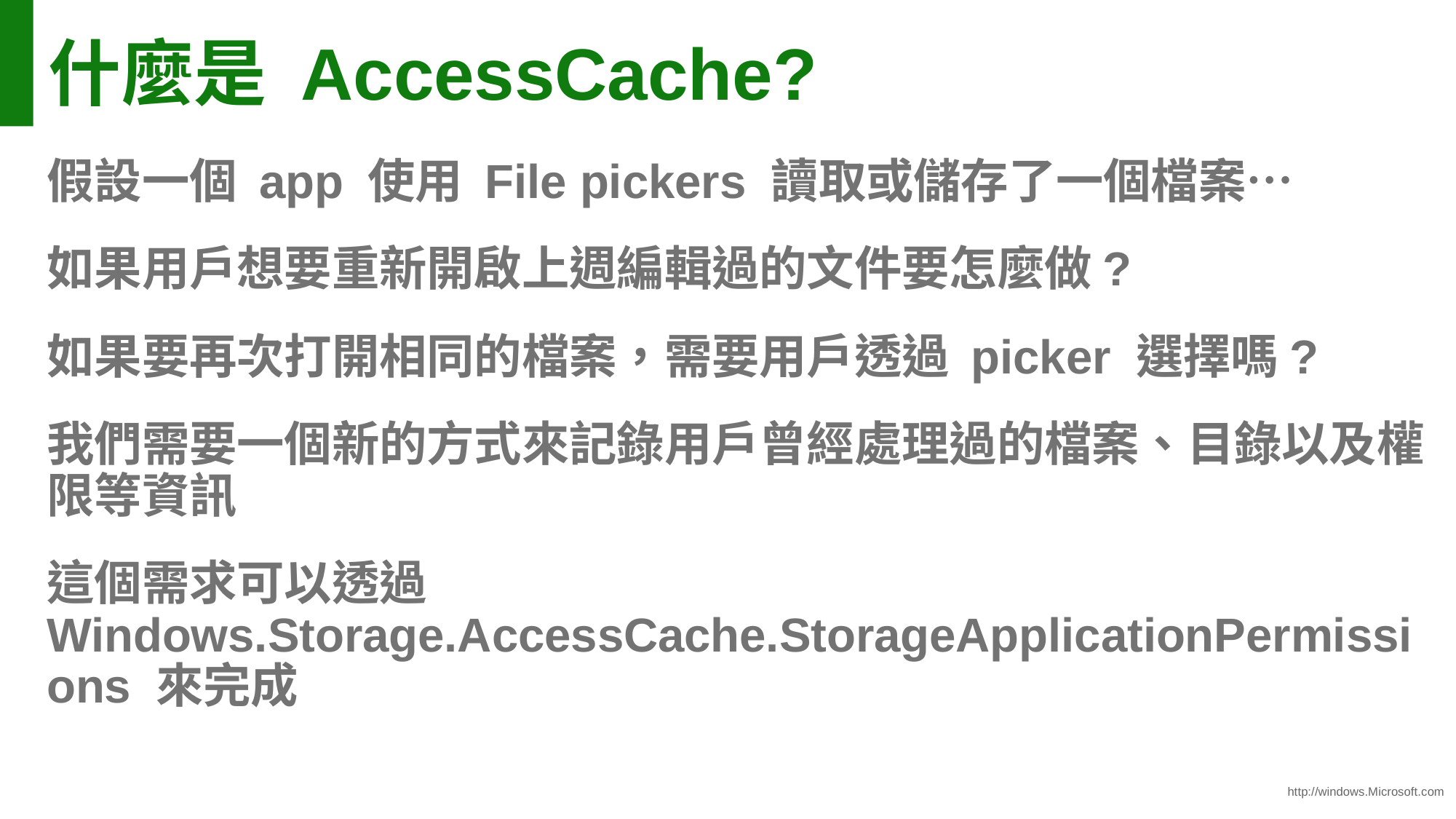

29
# 什麼是 AccessCache?
假設一個 app 使用 File pickers 讀取或儲存了一個檔案…
如果用戶想要重新開啟上週編輯過的文件要怎麼做?
如果要再次打開相同的檔案，需要用戶透過 picker 選擇嗎?
我們需要一個新的方式來記錄用戶曾經處理過的檔案、目錄以及權限等資訊
這個需求可以透過 Windows.Storage.AccessCache.StorageApplicationPermissions 來完成